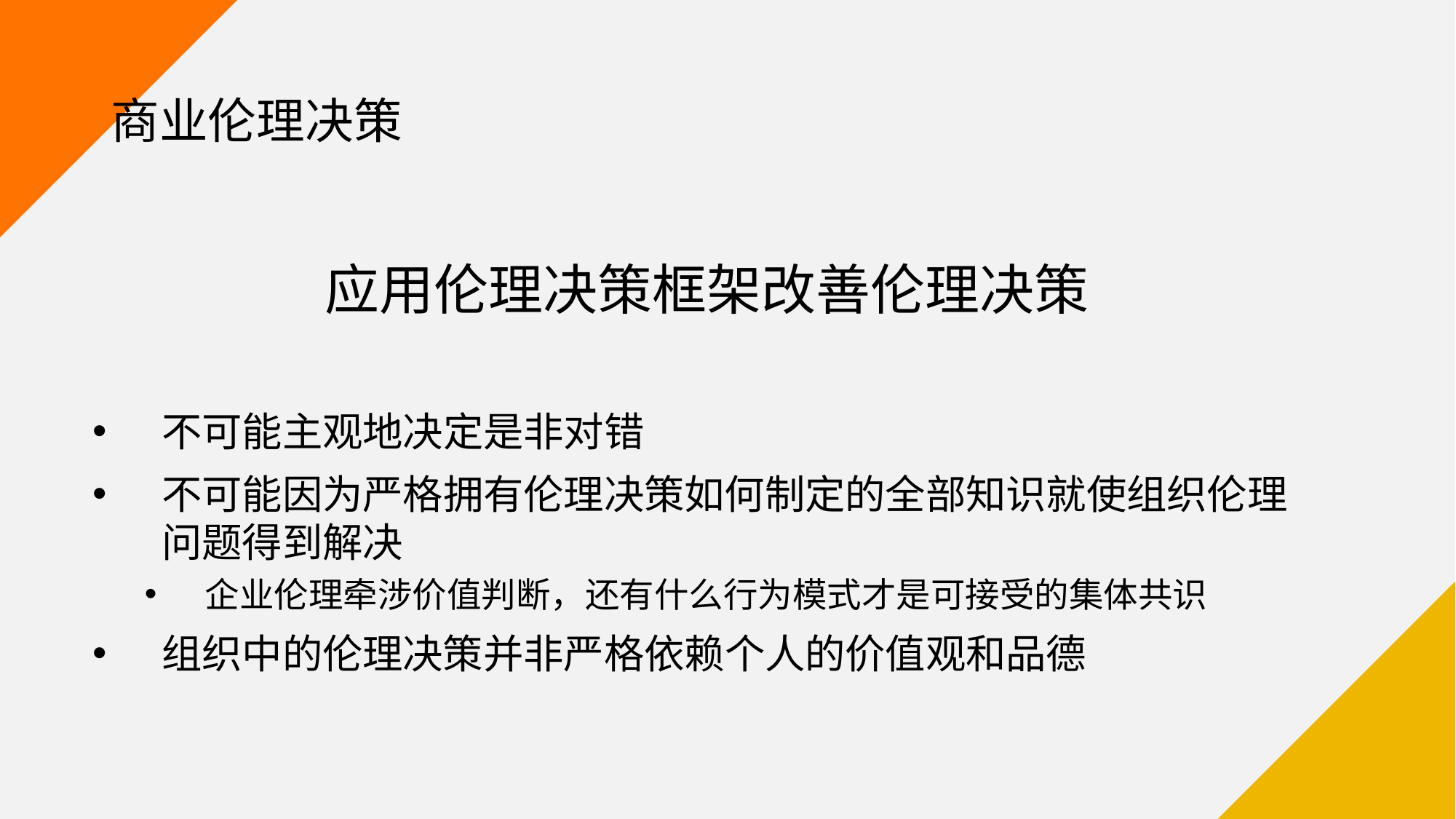

# 商业伦理决策
应用伦理决策框架改善伦理决策
不可能主观地决定是非对错
不可能因为严格拥有伦理决策如何制定的全部知识就使组织伦理问题得到解决
企业伦理牵涉价值判断，还有什么行为模式才是可接受的集体共识
组织中的伦理决策并非严格依赖个人的价值观和品德